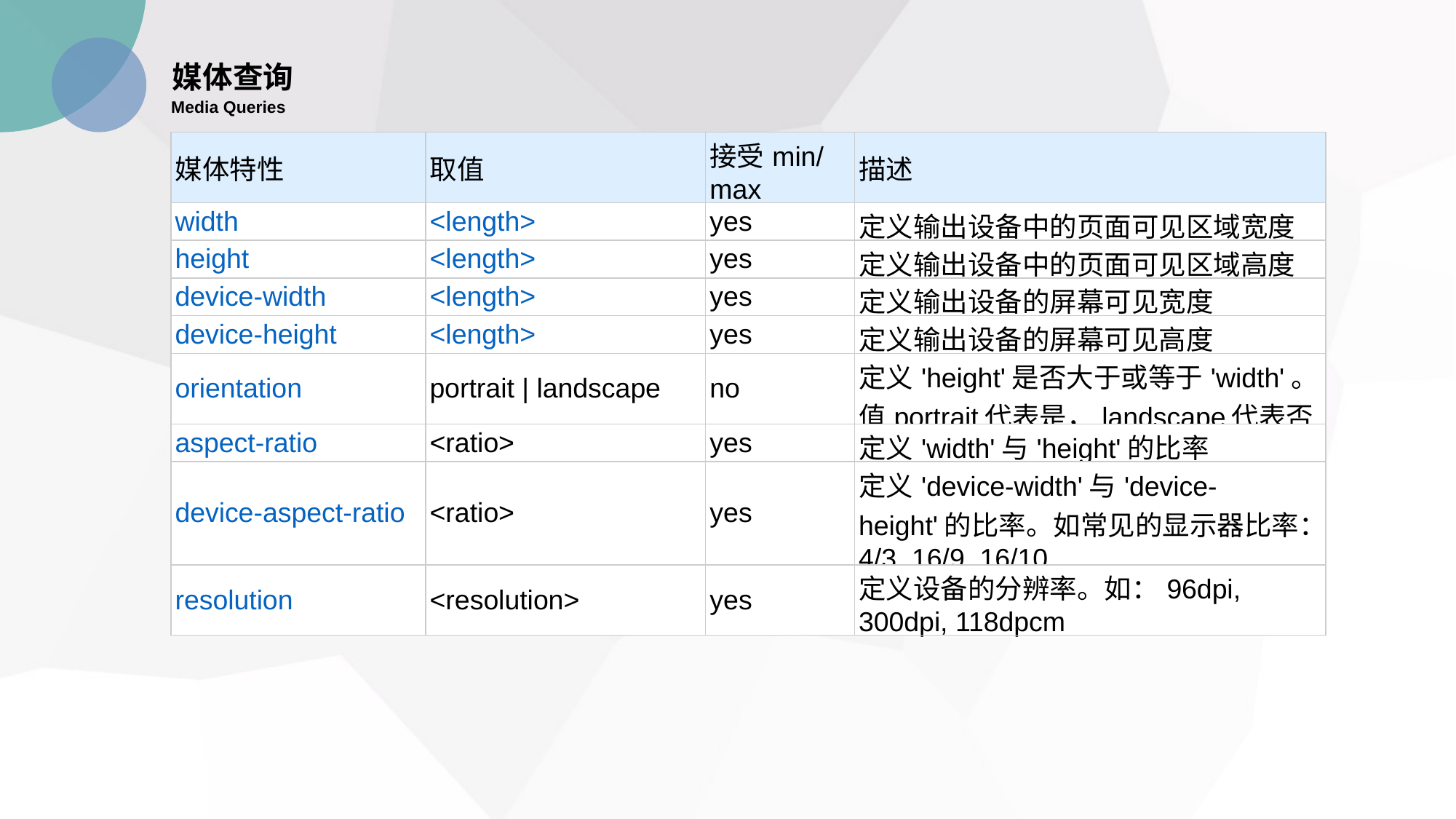

媒体查询
Media Queries
| 媒体特性 | 取值 | 接受min/max | 描述 |
| --- | --- | --- | --- |
| width | <length> | yes | 定义输出设备中的页面可见区域宽度 |
| height | <length> | yes | 定义输出设备中的页面可见区域高度 |
| device-width | <length> | yes | 定义输出设备的屏幕可见宽度 |
| device-height | <length> | yes | 定义输出设备的屏幕可见高度 |
| orientation | portrait | landscape | no | 定义'height'是否大于或等于'width'。值portrait代表是，landscape代表否 |
| aspect-ratio | <ratio> | yes | 定义'width'与'height'的比率 |
| device-aspect-ratio | <ratio> | yes | 定义'device-width'与'device-height'的比率。如常见的显示器比率：4/3, 16/9, 16/10 |
| resolution | <resolution> | yes | 定义设备的分辨率。如：96dpi, 300dpi, 118dpcm |